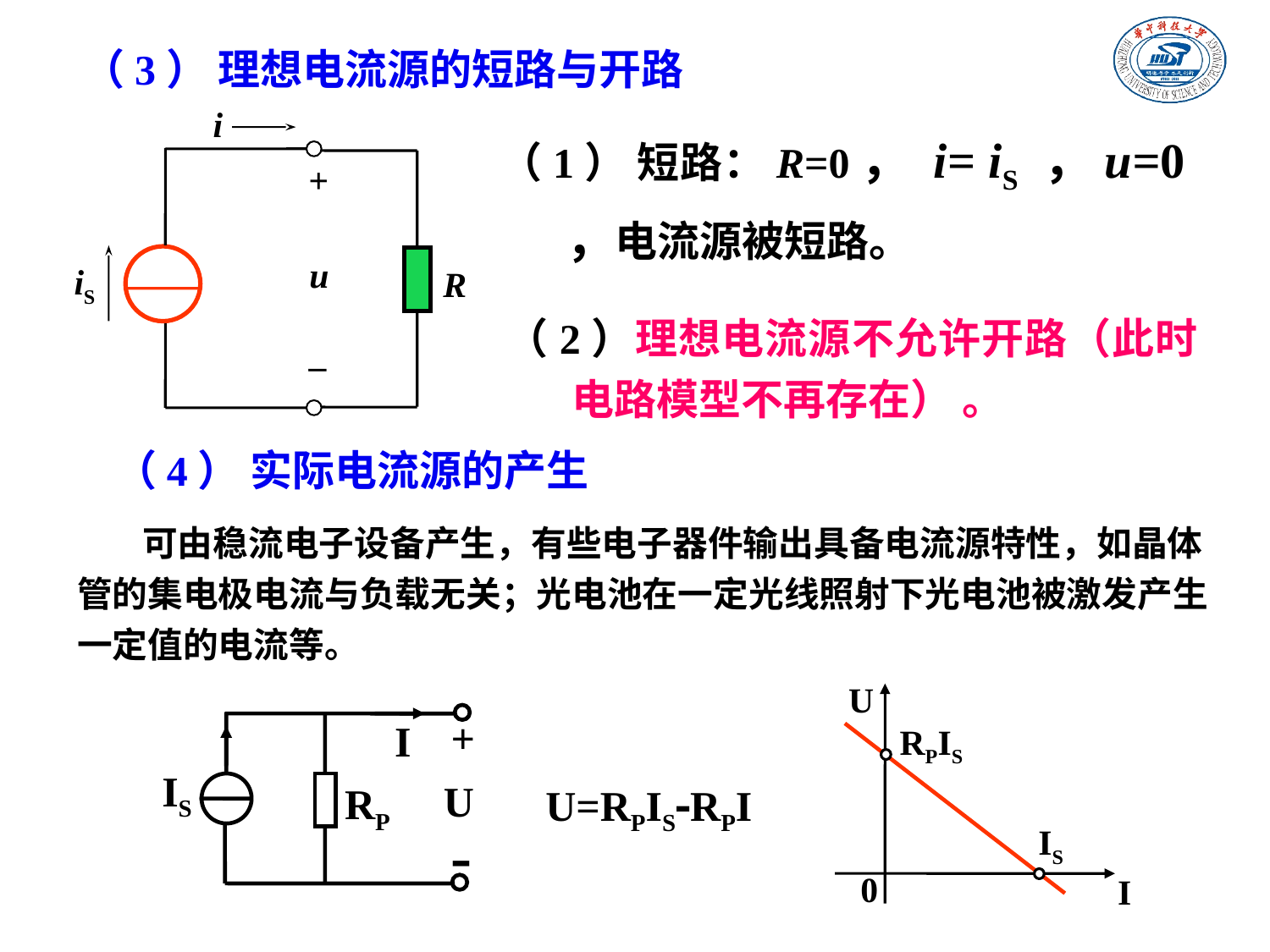

（3） 理想电流源的短路与开路

i

+

u

iS

_

（1） 短路：R=0， i= iS ，u=0 ，电流源被短路。

R

（2）理想电流源不允许开路（此时电路模型不再存在） 。
       （4） 实际电流源的产生
            可由稳流电子设备产生，有些电子器件输出具备电流源特性，如晶体管的集电极电流与负载无关；光电池在一定光线照射下光电池被激发产生一定值的电流等。
U

0
I

+

I

RPIS

IS

IS
U
RP
U=RPIS−RPI

-